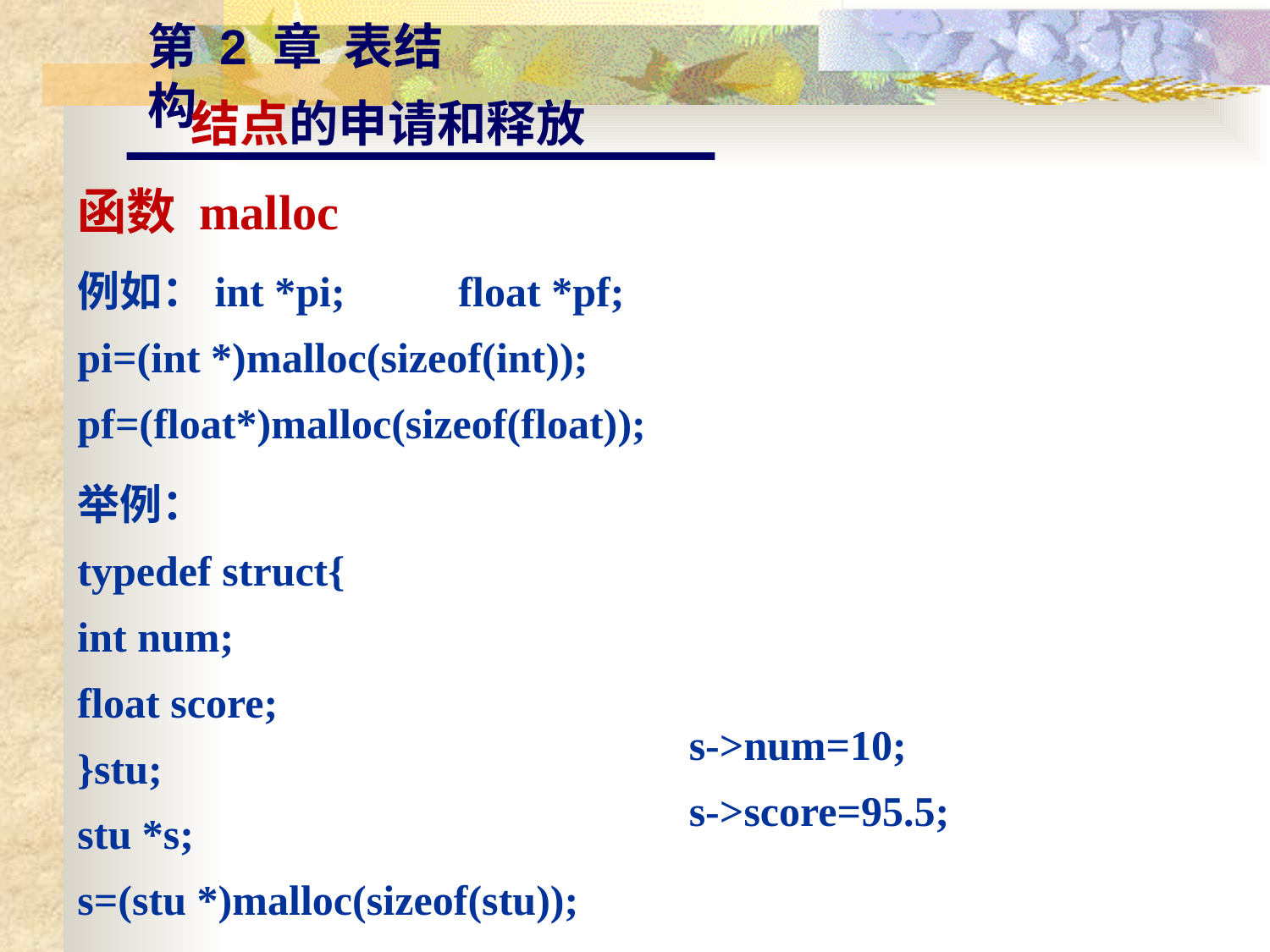

第 2 章  表结构
结点的申请和释放
函数 malloc

例如：int *pi;	float *pf;
pi=(int *)malloc(sizeof(int));
pf=(float*)malloc(sizeof(float));
举例：
typedef struct{
int num;
float score;
}stu;
stu *s;
s=(stu *)malloc(sizeof(stu));
s->num=10;
s->score=95.5;